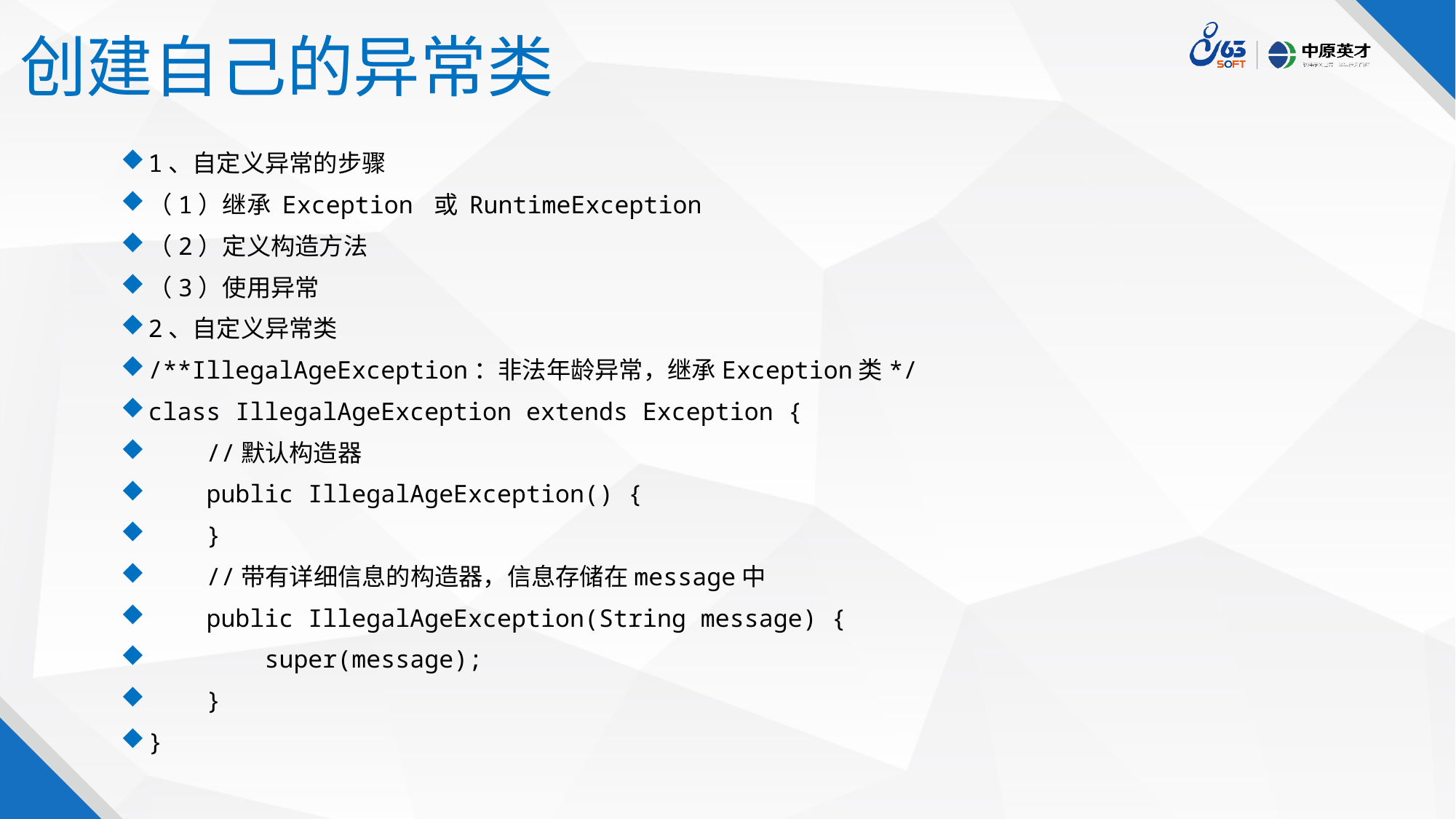

# 创建自己的异常类
1、自定义异常的步骤
（1）继承 Exception 或 RuntimeException
（2）定义构造方法
（3）使用异常
2、自定义异常类
/**IllegalAgeException：非法年龄异常，继承Exception类*/
class IllegalAgeException extends Exception {
    //默认构造器
    public IllegalAgeException() {
    }
    //带有详细信息的构造器，信息存储在message中
    public IllegalAgeException(String message) {
        super(message);
    }
}